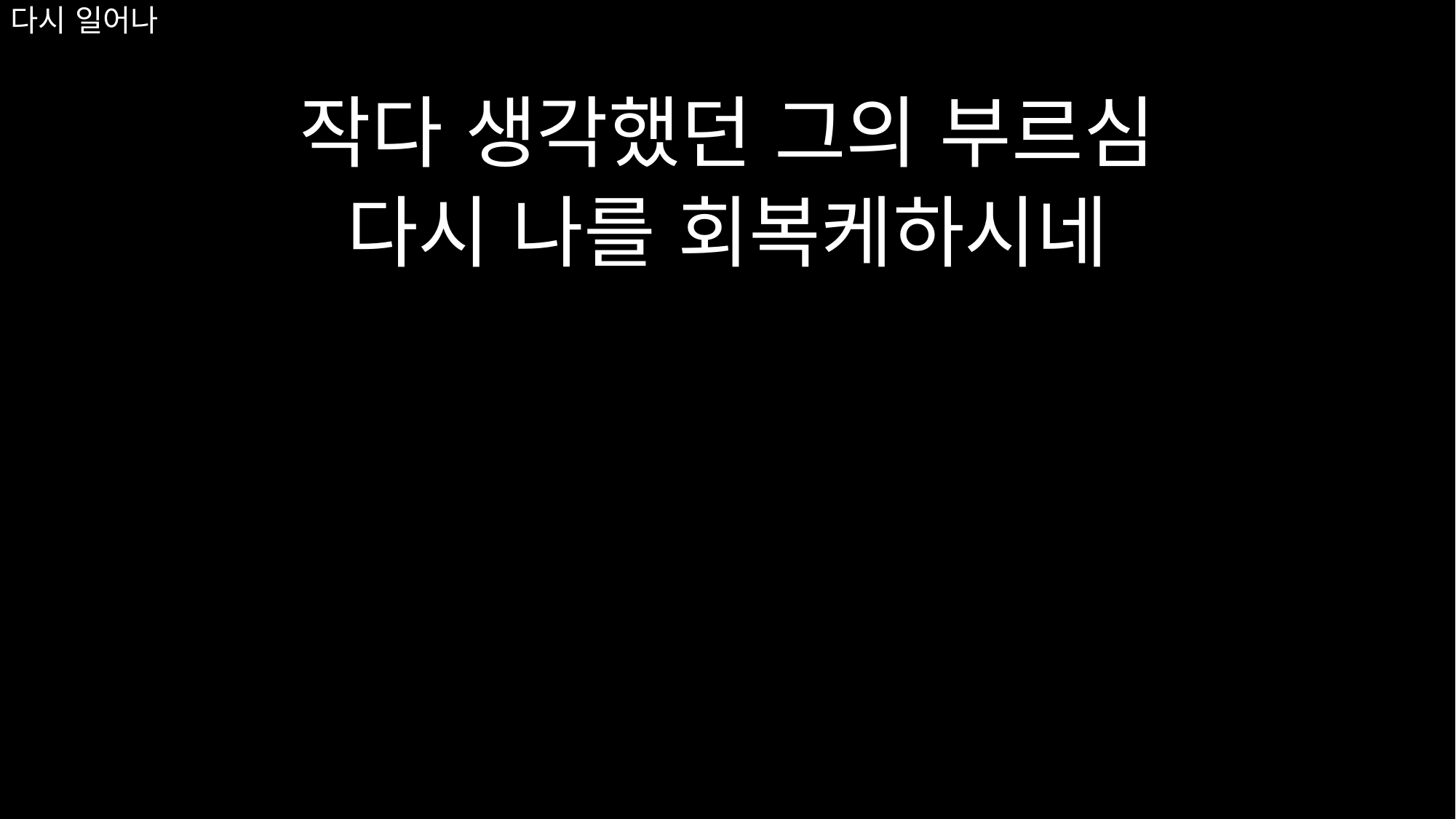

# 다시 일어나
작다 생각했던 그의 부르심
다시 나를 회복케하시네